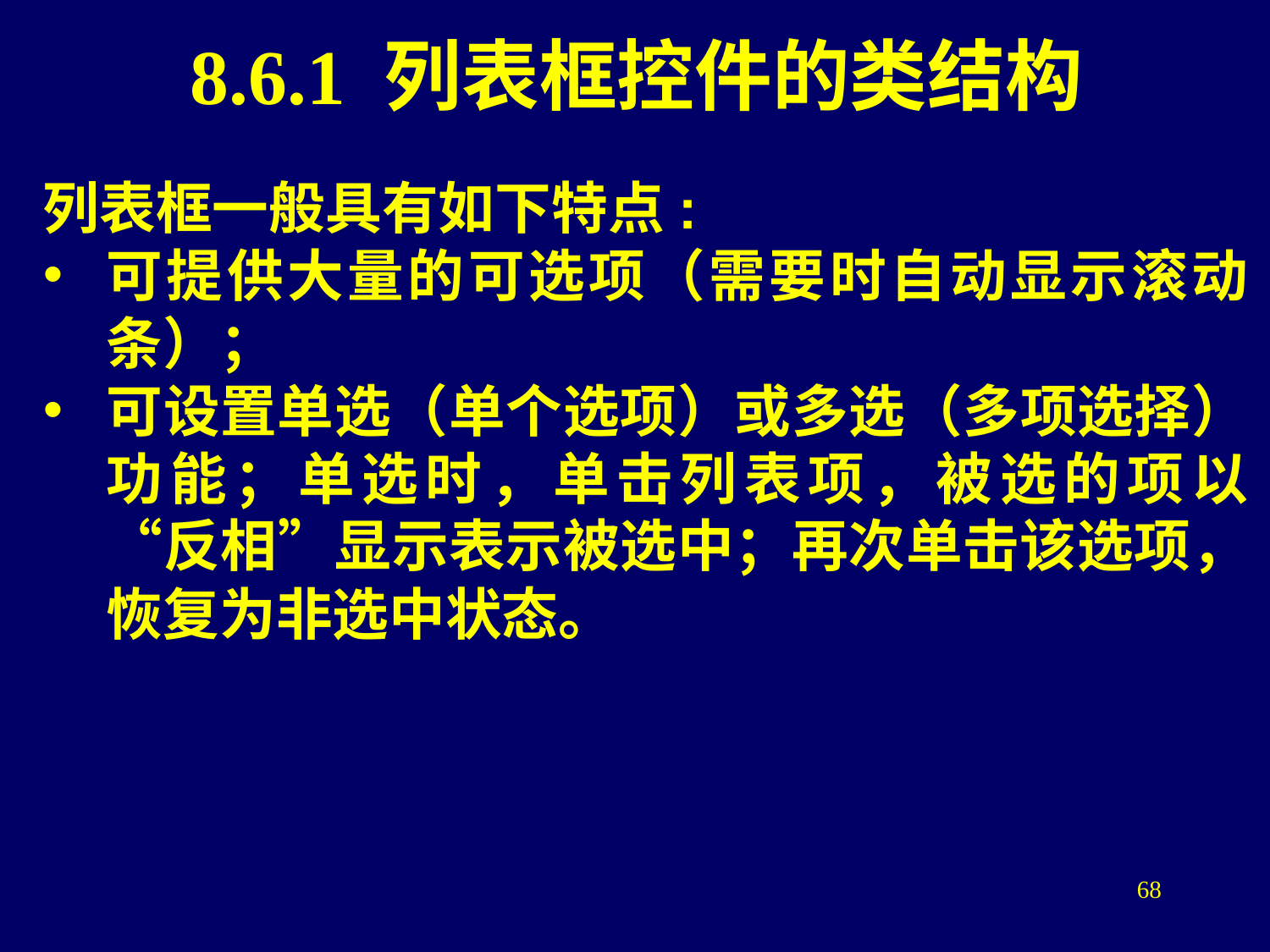

# 8.6.1 列表框控件的类结构
列表框一般具有如下特点:
可提供大量的可选项（需要时自动显示滚动条）；
可设置单选（单个选项）或多选（多项选择）功能；单选时，单击列表项，被选的项以 “反相”显示表示被选中；再次单击该选项，恢复为非选中状态。
68